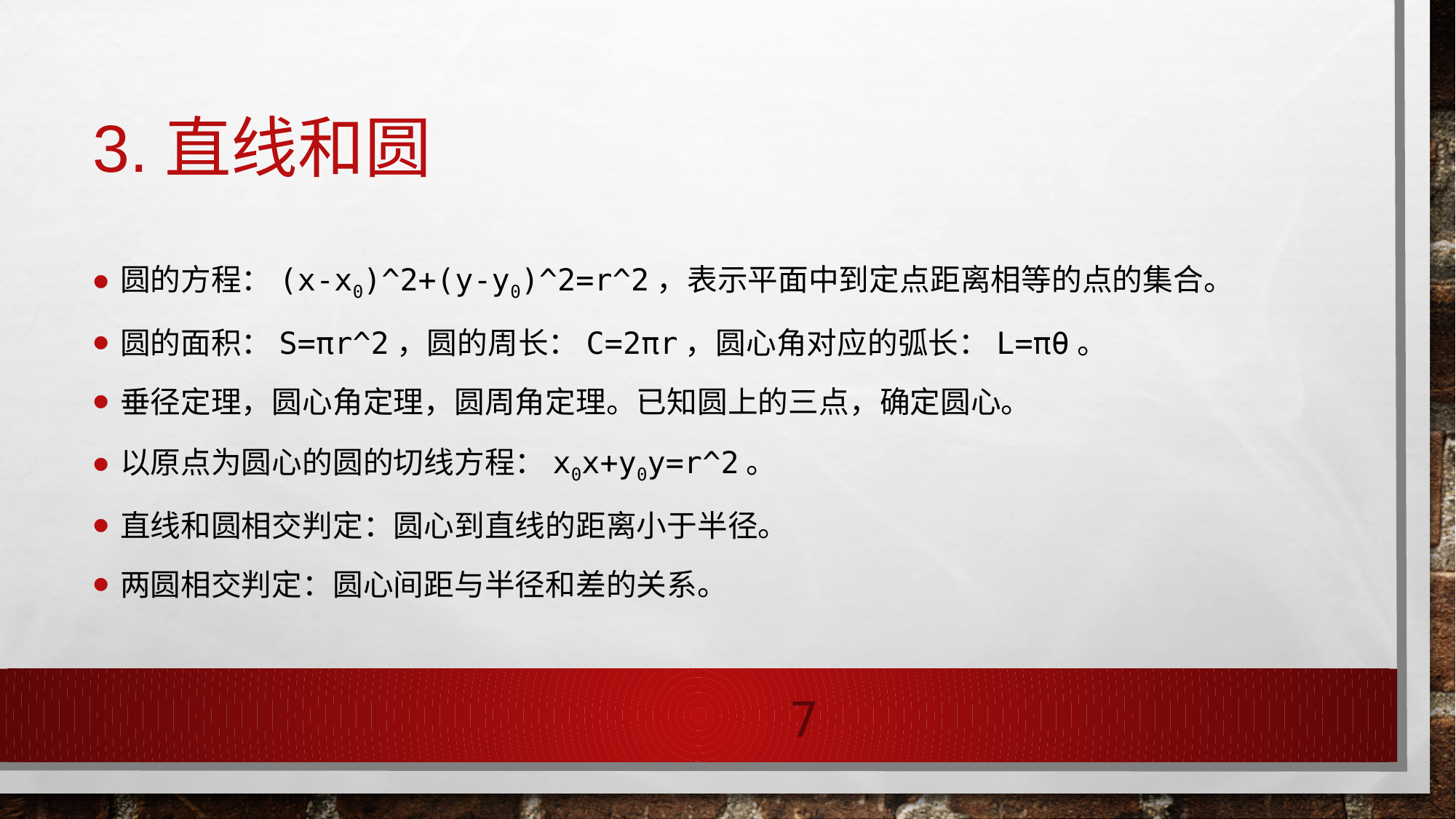

# 3.直线和圆
圆的方程：(x-x0)^2+(y-y0)^2=r^2，表示平面中到定点距离相等的点的集合。
圆的面积：S=πr^2，圆的周长：C=2πr，圆心角对应的弧长：L=πθ。
垂径定理，圆心角定理，圆周角定理。已知圆上的三点，确定圆心。
以原点为圆心的圆的切线方程：x0x+y0y=r^2。
直线和圆相交判定：圆心到直线的距离小于半径。
两圆相交判定：圆心间距与半径和差的关系。

7